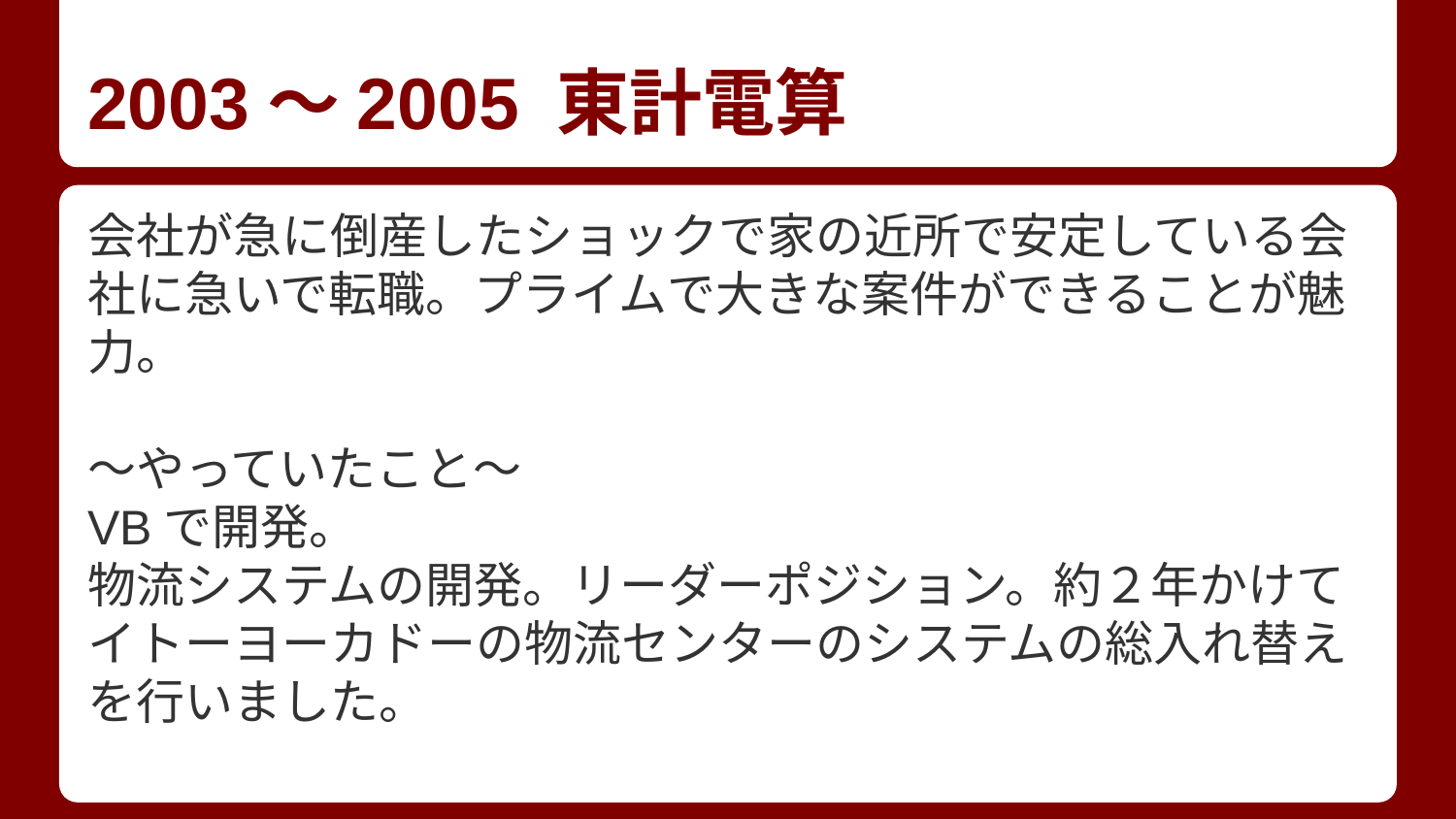

# 2003〜2005 東計電算
会社が急に倒産したショックで家の近所で安定している会社に急いで転職。プライムで大きな案件ができることが魅力。

〜やっていたこと〜
VBで開発。
物流システムの開発。リーダーポジション。約２年かけてイトーヨーカドーの物流センターのシステムの総入れ替えを行いました。